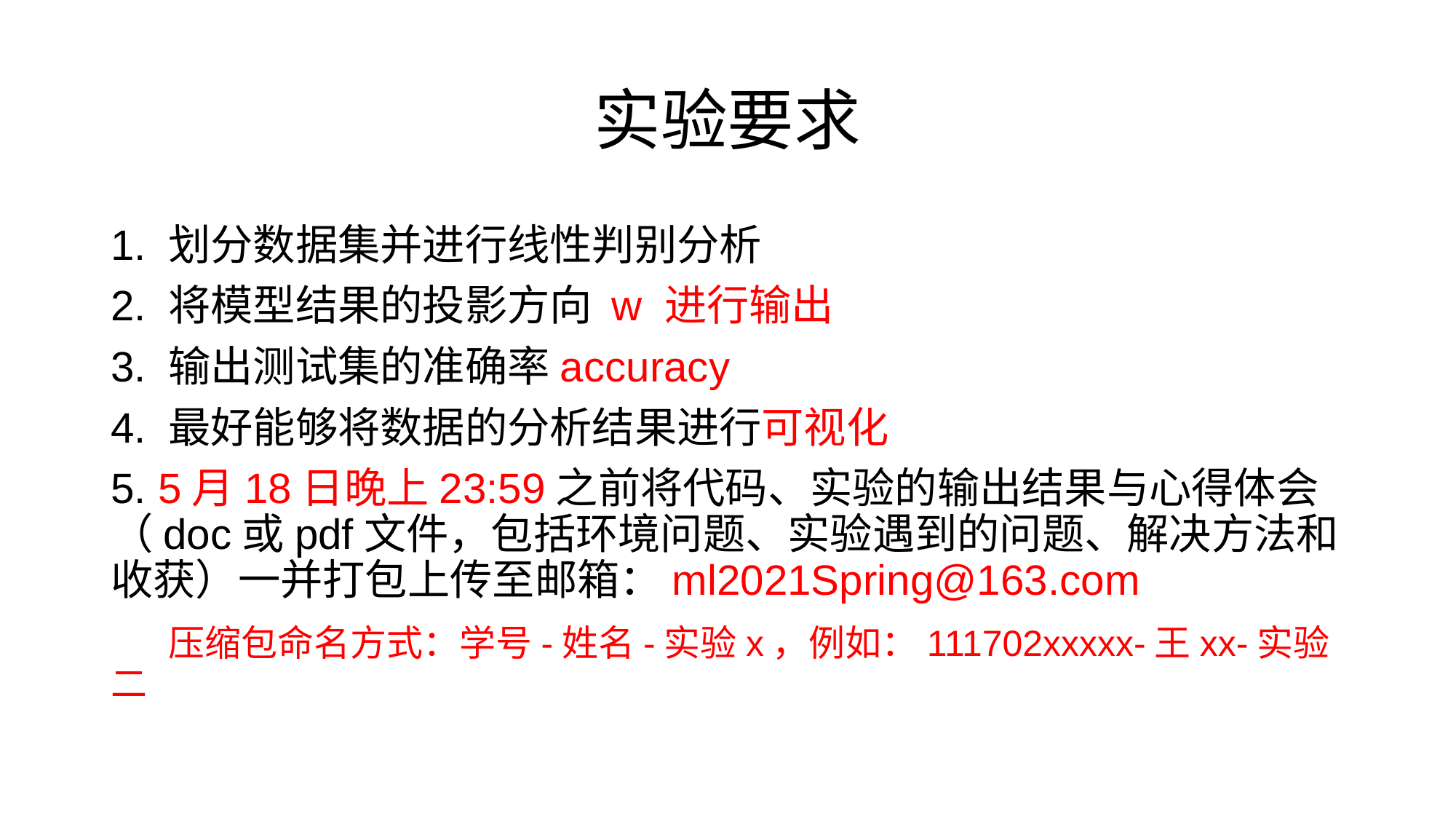

# 实验要求
1. 划分数据集并进行线性判别分析
2. 将模型结果的投影方向 w 进行输出
3. 输出测试集的准确率accuracy
4. 最好能够将数据的分析结果进行可视化
5. 5月18日晚上23:59之前将代码、实验的输出结果与心得体会（doc或pdf文件，包括环境问题、实验遇到的问题、解决方法和收获）一并打包上传至邮箱：ml2021Spring@163.com
     压缩包命名方式：学号-姓名-实验x，例如：111702xxxxx-王xx-实验二